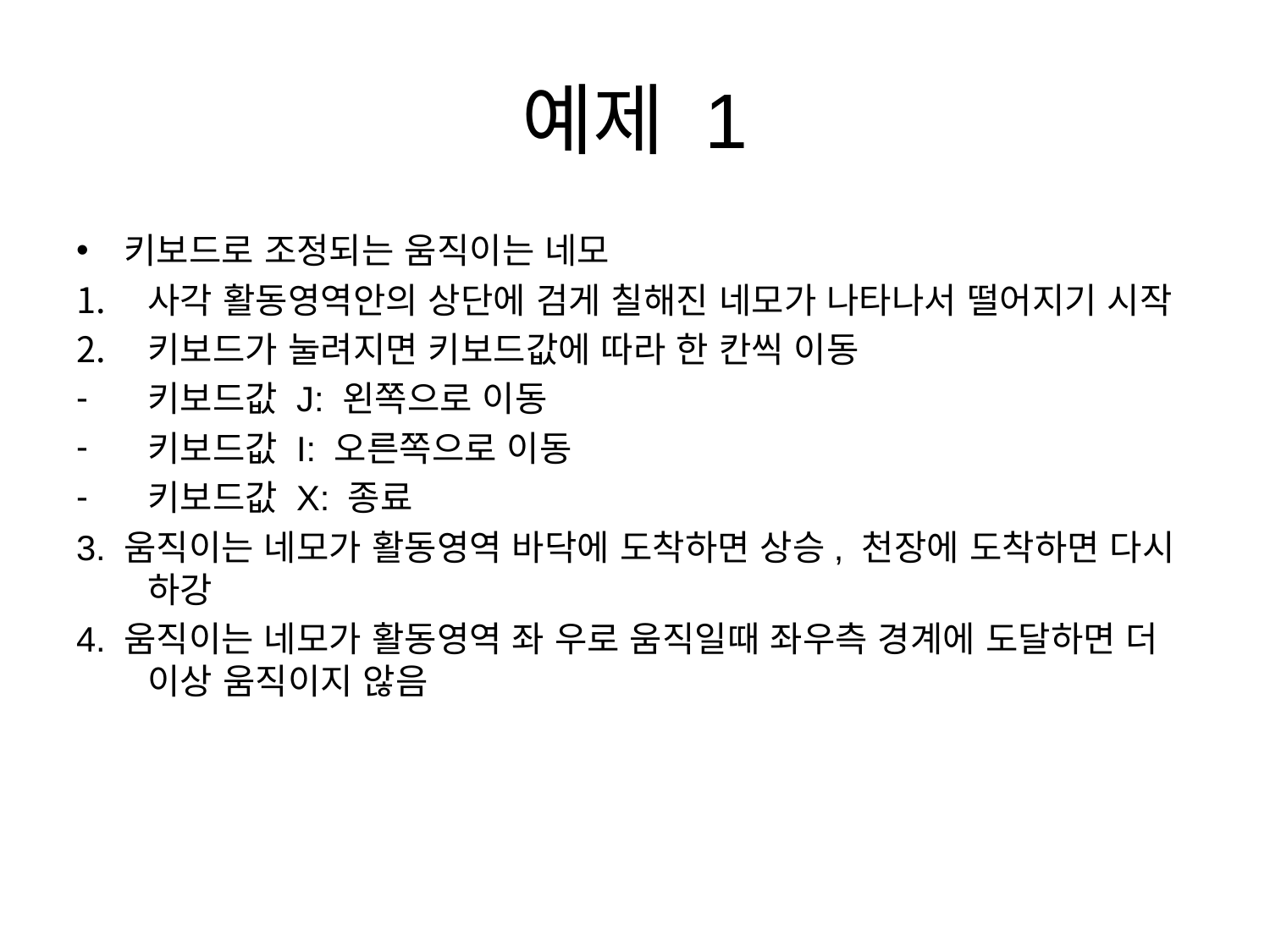

# 예제 1
키보드로 조정되는 움직이는 네모
사각 활동영역안의 상단에 검게 칠해진 네모가 나타나서 떨어지기 시작
키보드가 눌려지면 키보드값에 따라 한 칸씩 이동
키보드값 J: 왼쪽으로 이동
키보드값 I: 오른쪽으로 이동
키보드값 X: 종료
3. 움직이는 네모가 활동영역 바닥에 도착하면 상승, 천장에 도착하면 다시 하강
4. 움직이는 네모가 활동영역 좌 우로 움직일때 좌우측 경계에 도달하면 더 이상 움직이지 않음